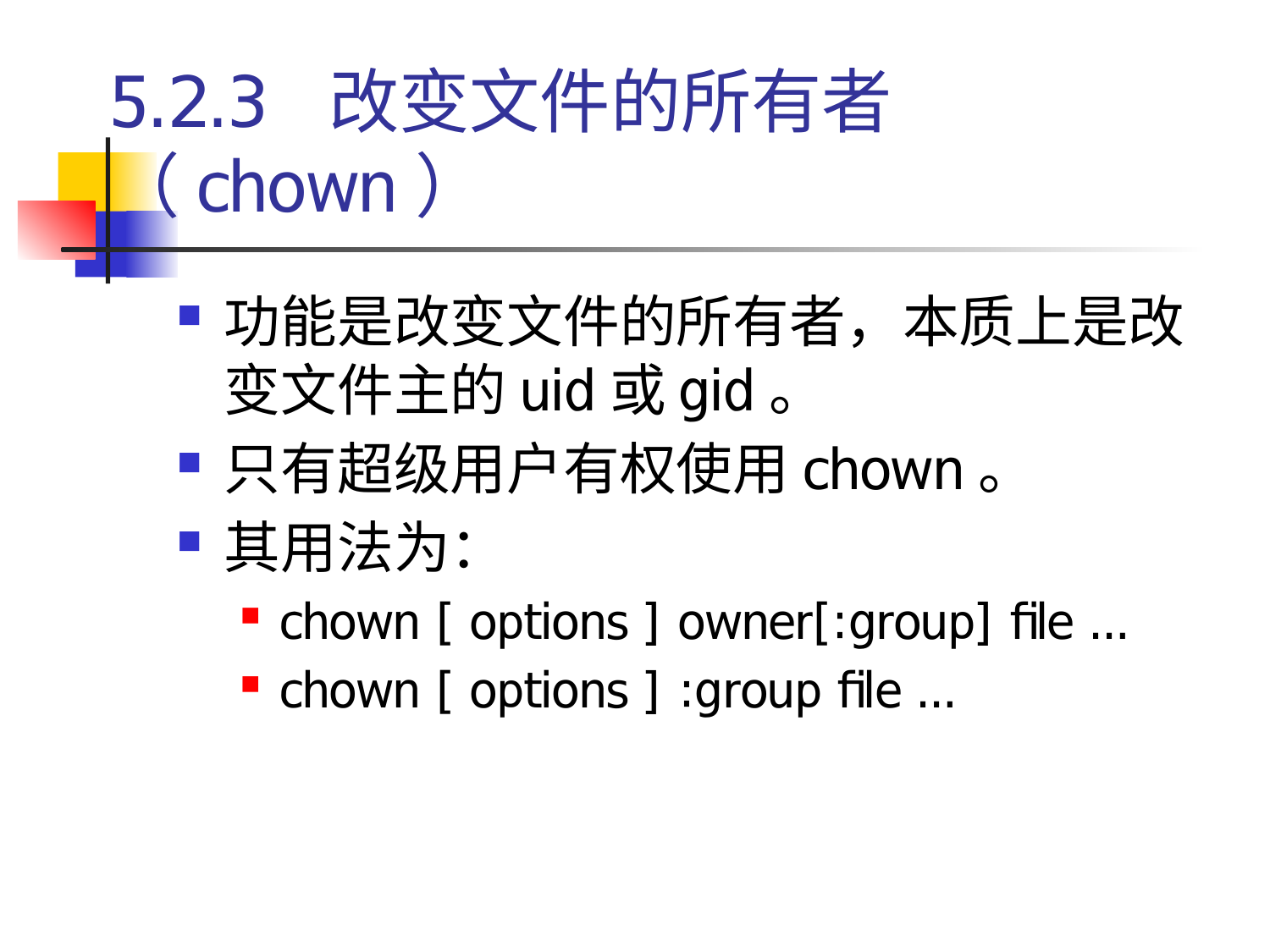

# 5.2.3  改变文件的所有者（chown）
功能是改变文件的所有者，本质上是改变文件主的uid或gid。
只有超级用户有权使用chown。
其用法为：
chown [ options ] owner[:group] file …
chown [ options ] :group file …